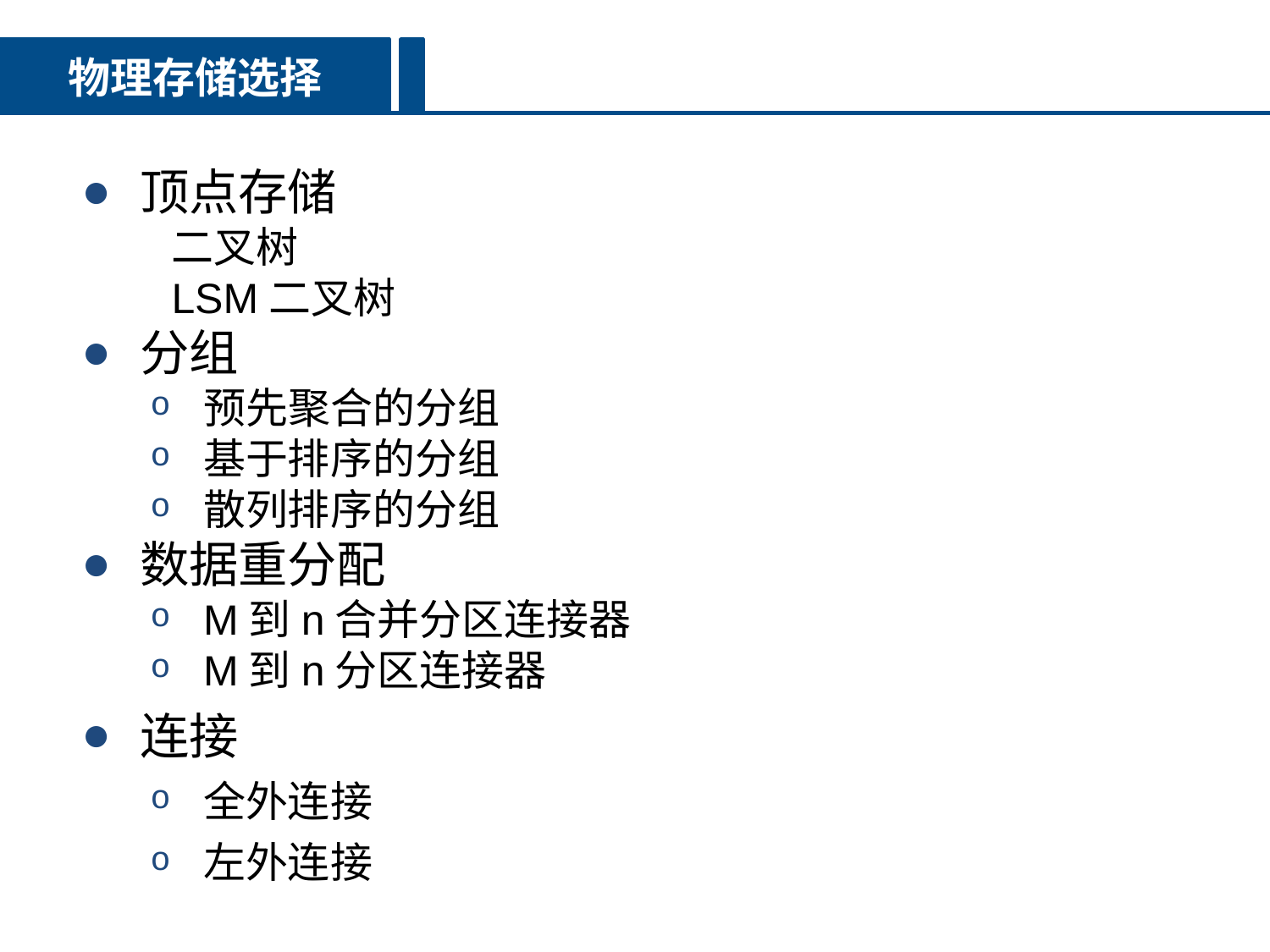

物理存储选择

顶点存储
二叉树
LSM二叉树
分组
预先聚合的分组
基于排序的分组
散列排序的分组
数据重分配
M到n合并分区连接器
M到n分区连接器
连接
全外连接
左外连接